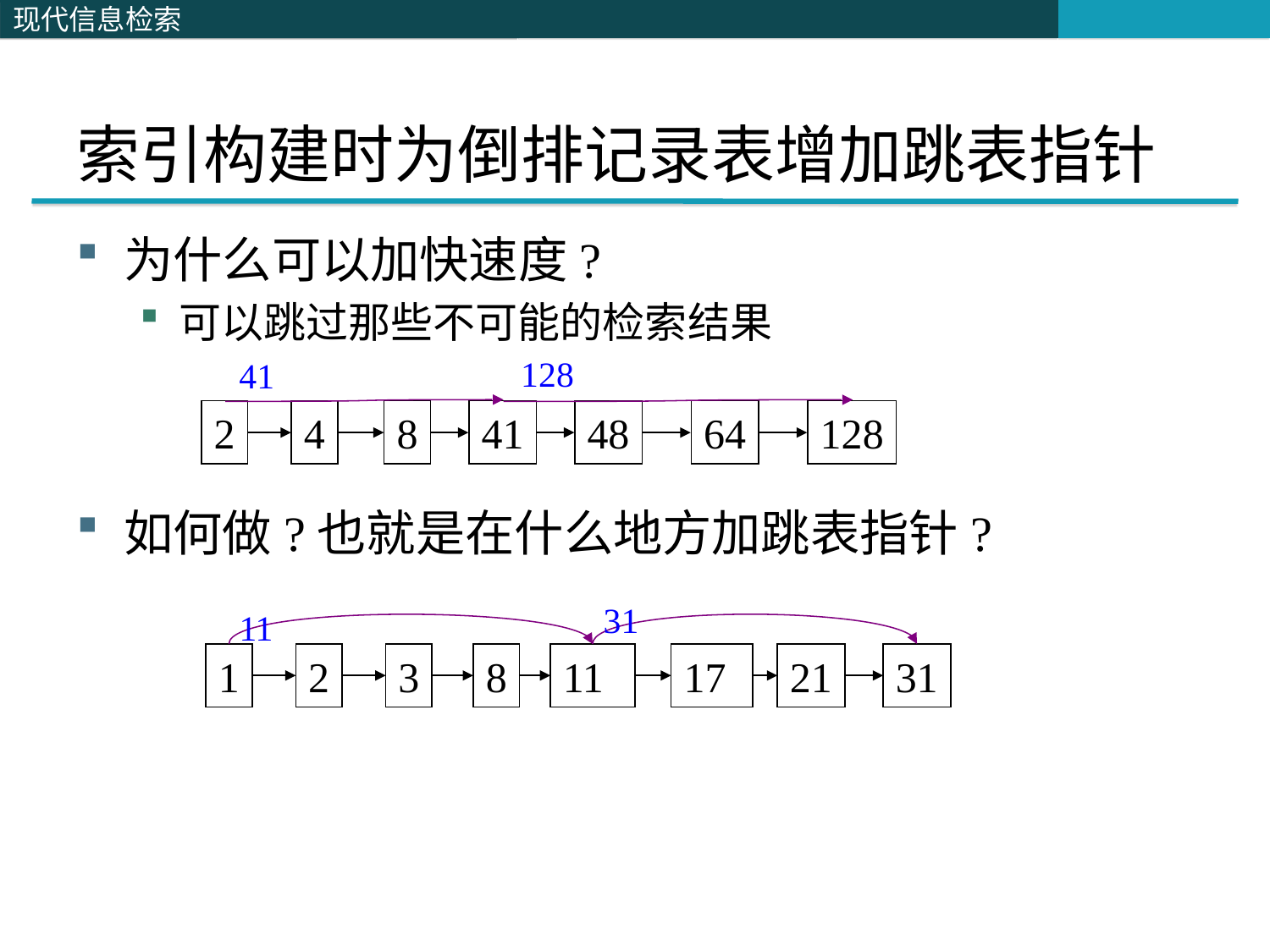

# 索引构建时为倒排记录表增加跳表指针
为什么可以加快速度?
可以跳过那些不可能的检索结果

如何做?也就是在什么地方加跳表指针?
128
41
2
4
8
41
48
64
128
31
11
1
2
3
8
11
17
21
31